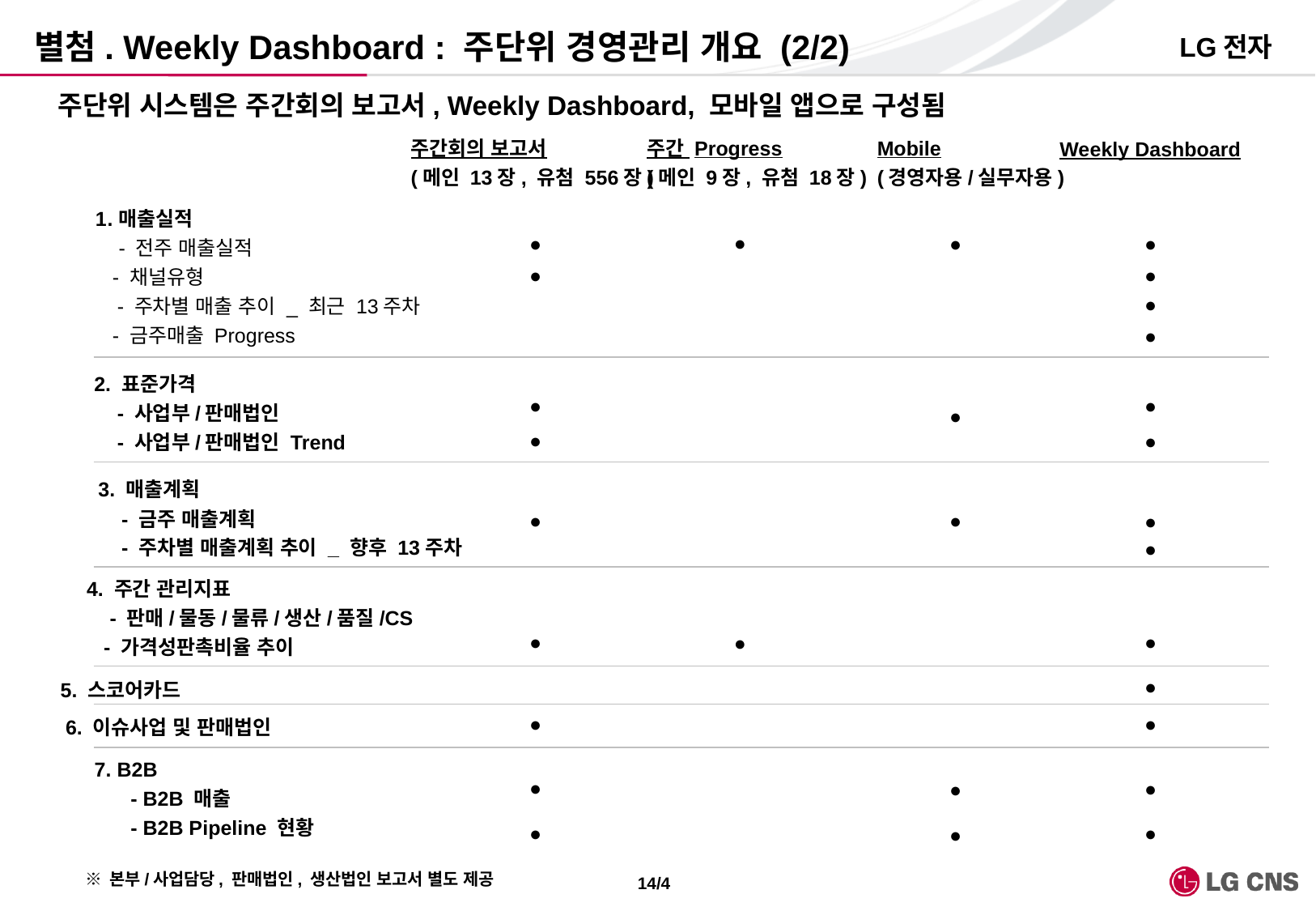

# 별첨. Weekly Dashboard : 주단위 경영관리 개요 (2/2)
LG전자
주단위 시스템은 주간회의 보고서, Weekly Dashboard, 모바일 앱으로 구성됨
주간회의 보고서
(메인 13장, 유첨 556장)
주간 Progress
(메인 9장, 유첨 18장)
Mobile
(경영자용/실무자용)
Weekly Dashboard
매출실적
- 전주 매출실적
   - 채널유형
   - 주차별 매출 추이 _ 최근 13주차
   - 금주매출 Progress
●
●
●
●
●
●
●
●
2. 표준가격
- 사업부/판매법인
- 사업부/판매법인 Trend
●
●
●
●
●
3. 매출계획
- 금주 매출계획
- 주차별 매출계획 추이 _ 향후 13주차
●
●
●
●
4. 주간 관리지표
- 판매/물동/물류/생산/품질/CS
   - 가격성판촉비율 추이
●
●
●
●
5. 스코어카드
●
●
6. 이슈사업 및 판매법인
7. B2B
- B2B 매출
- B2B Pipeline 현황
●
●
●
●
●
●
※ 본부/사업담당, 판매법인, 생산법인 보고서 별도 제공